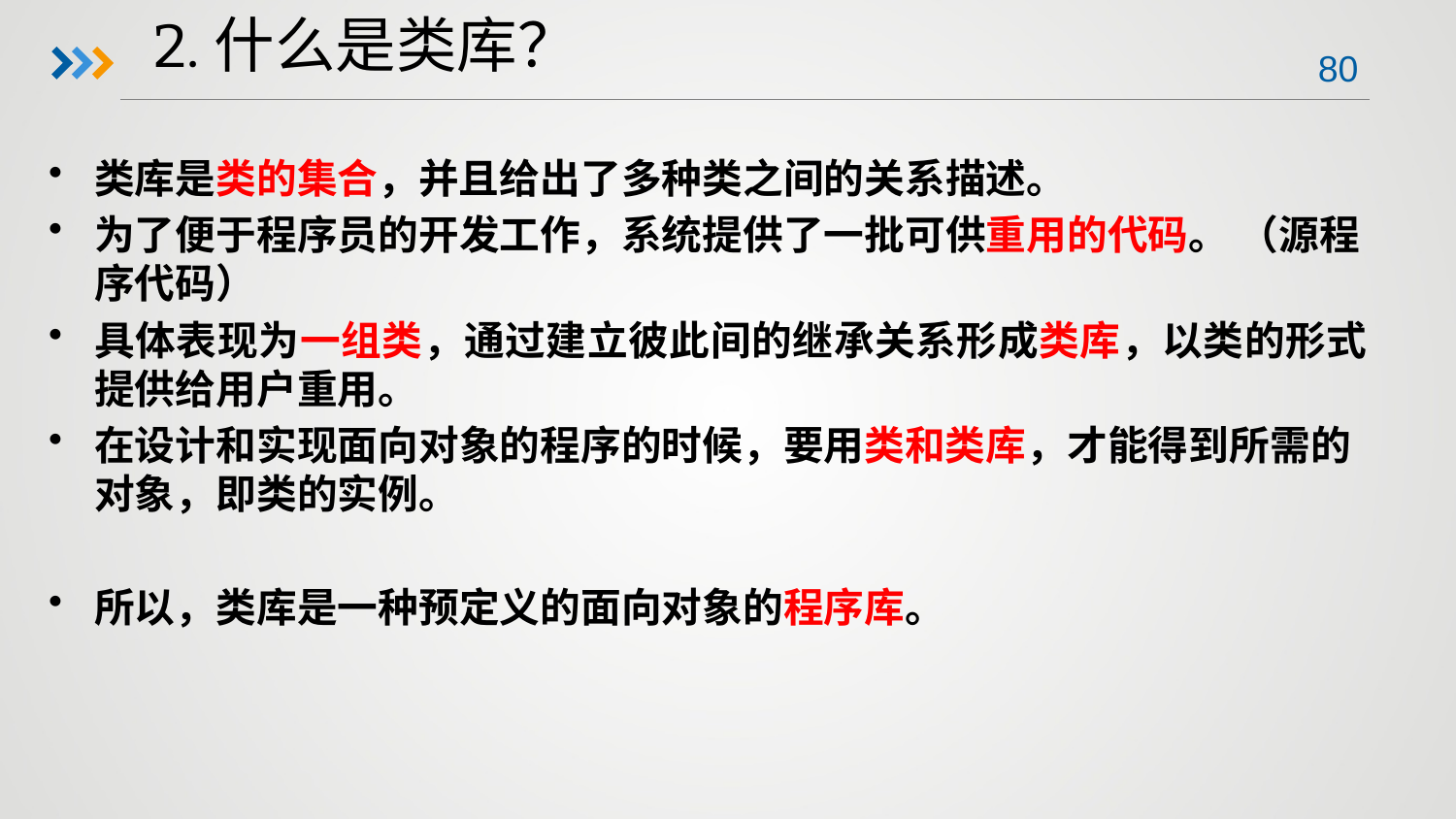

2.什么是类库？
类库是类的集合，并且给出了多种类之间的关系描述。
为了便于程序员的开发工作，系统提供了一批可供重用的代码。 （源程序代码）
具体表现为一组类，通过建立彼此间的继承关系形成类库，以类的形式提供给用户重用。
在设计和实现面向对象的程序的时候，要用类和类库，才能得到所需的对象，即类的实例。

所以，类库是一种预定义的面向对象的程序库。